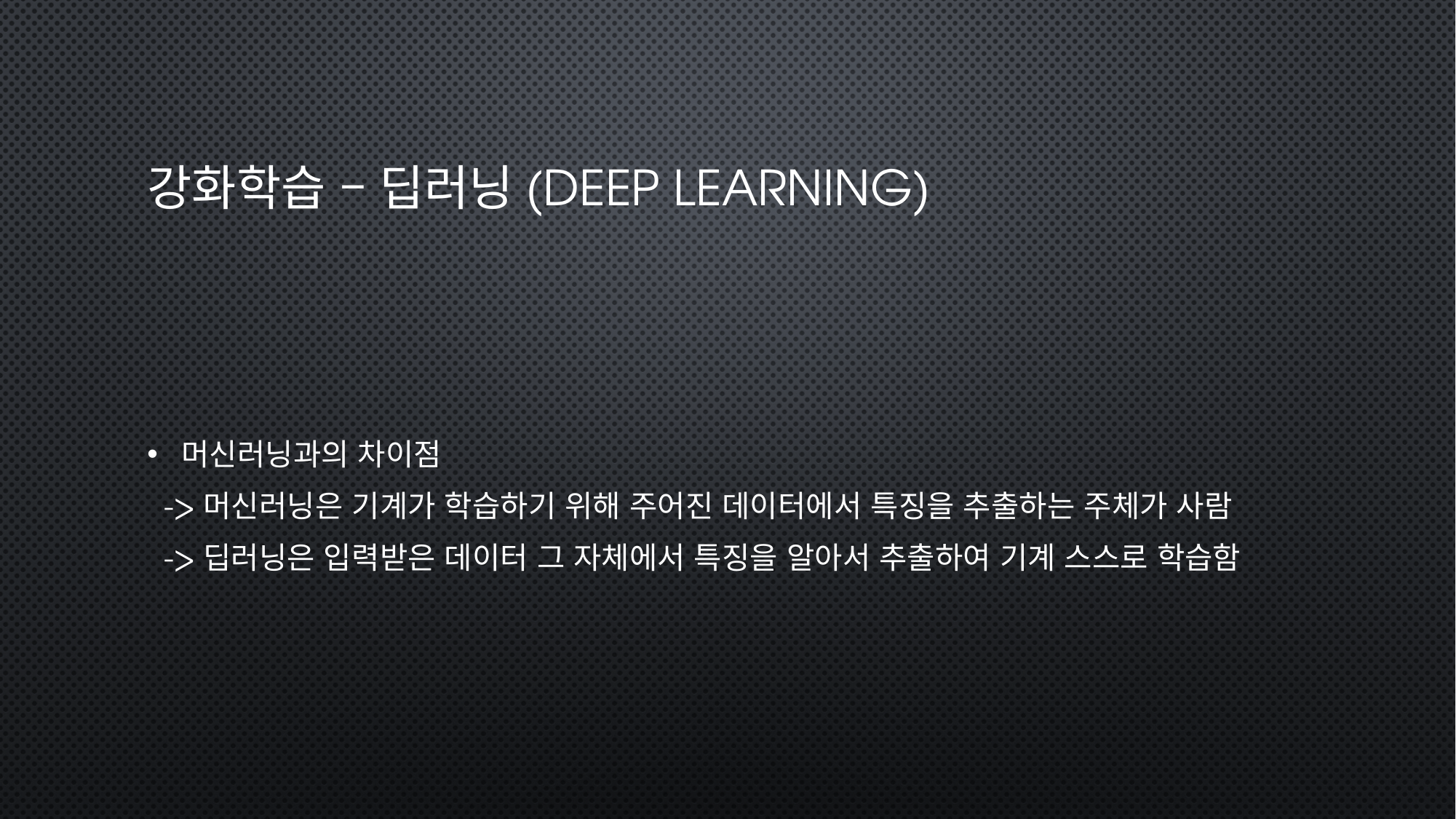

# 강화학습 – 딥러닝(Deep learning)
머신러닝과의 차이점
  ->머신러닝은 기계가 학습하기 위해 주어진 데이터에서 특징을 추출하는 주체가 사람
  ->딥러닝은 입력받은 데이터 그 자체에서 특징을 알아서 추출하여 기계 스스로 학습함